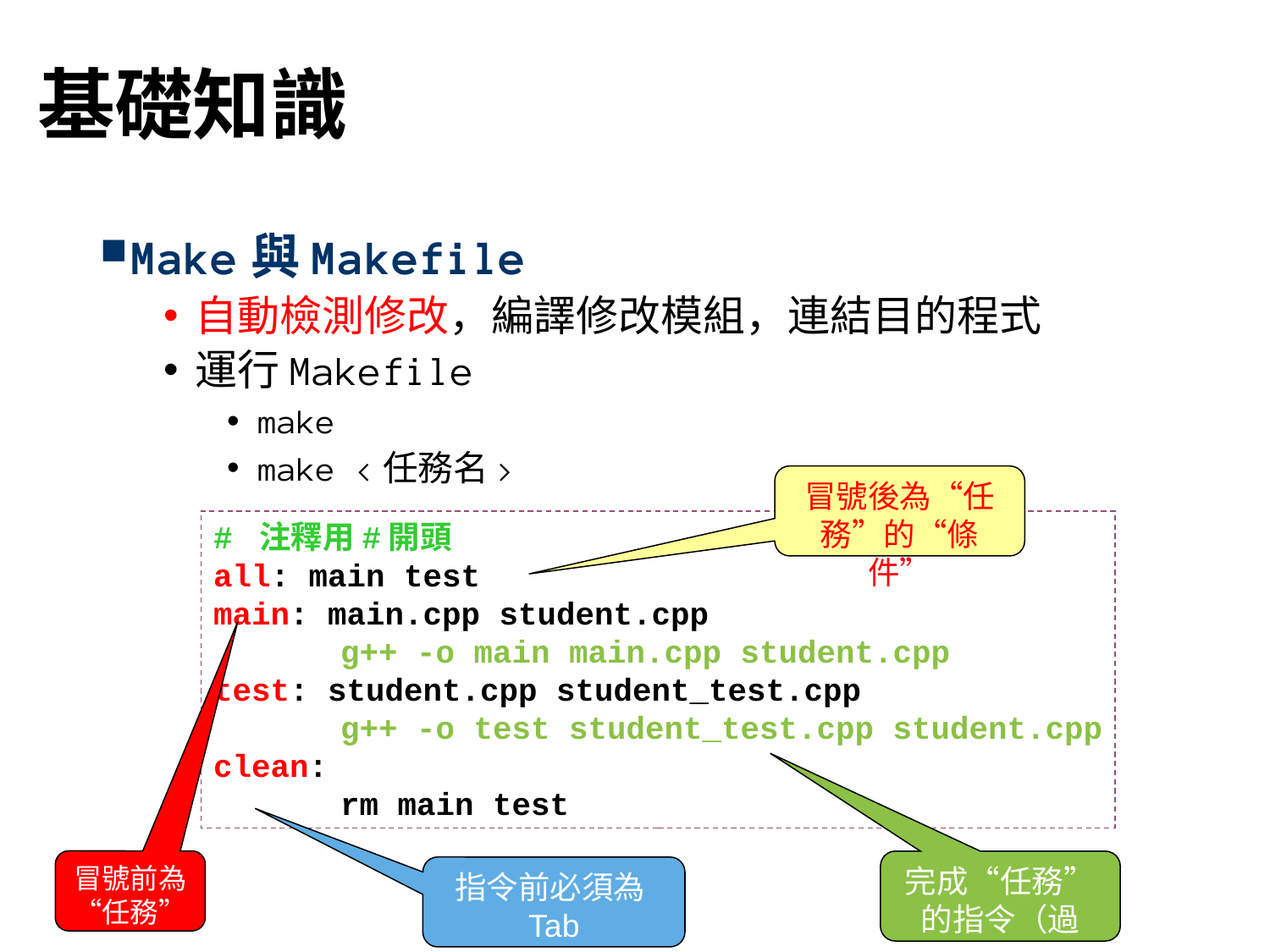

# 基礎知識
Make與Makefile
自動檢測修改，編譯修改模組，連結目的程式
運行Makefile
make
make <任務名>

冒號後為“任務”的“條件”
# 注釋用#開頭
all: main test
main: main.cpp student.cpp
	g++ -o main main.cpp student.cpp
test: student.cpp student_test.cpp
	g++ -o test student_test.cpp student.cpp
clean:
	rm main test
冒號前為“任務”名
完成“任務”的指令（過程）
指令前必須為Tab